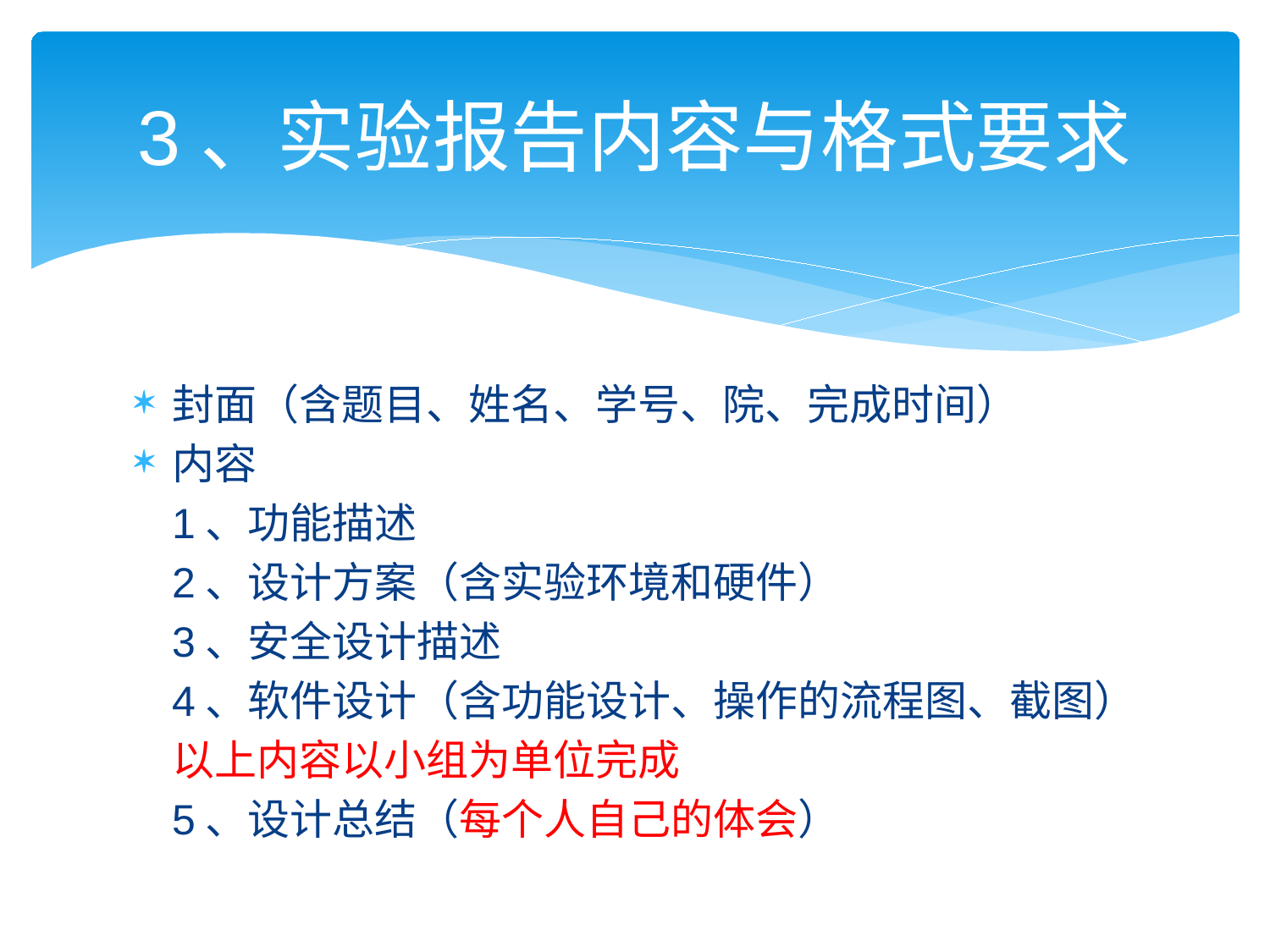

# 3、实验报告内容与格式要求
封面（含题目、姓名、学号、院、完成时间）
内容
	1、功能描述
	2、设计方案（含实验环境和硬件）
	3、安全设计描述
	4、软件设计（含功能设计、操作的流程图、截图）
	以上内容以小组为单位完成
	5、设计总结（每个人自己的体会）